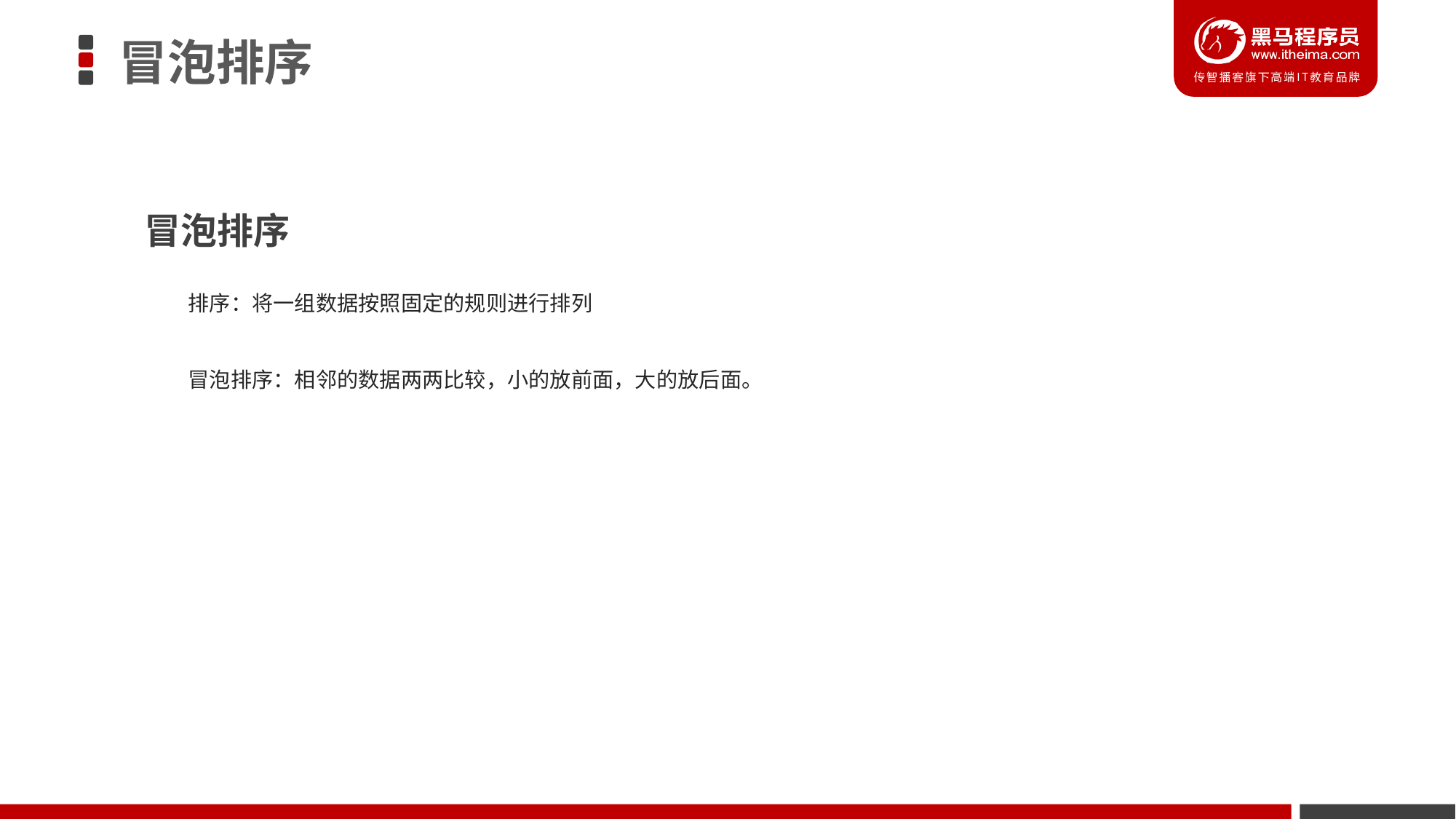

冒泡排序
冒泡排序
排序：将一组数据按照固定的规则进行排列

冒泡排序：相邻的数据两两比较，小的放前面，大的放后面。